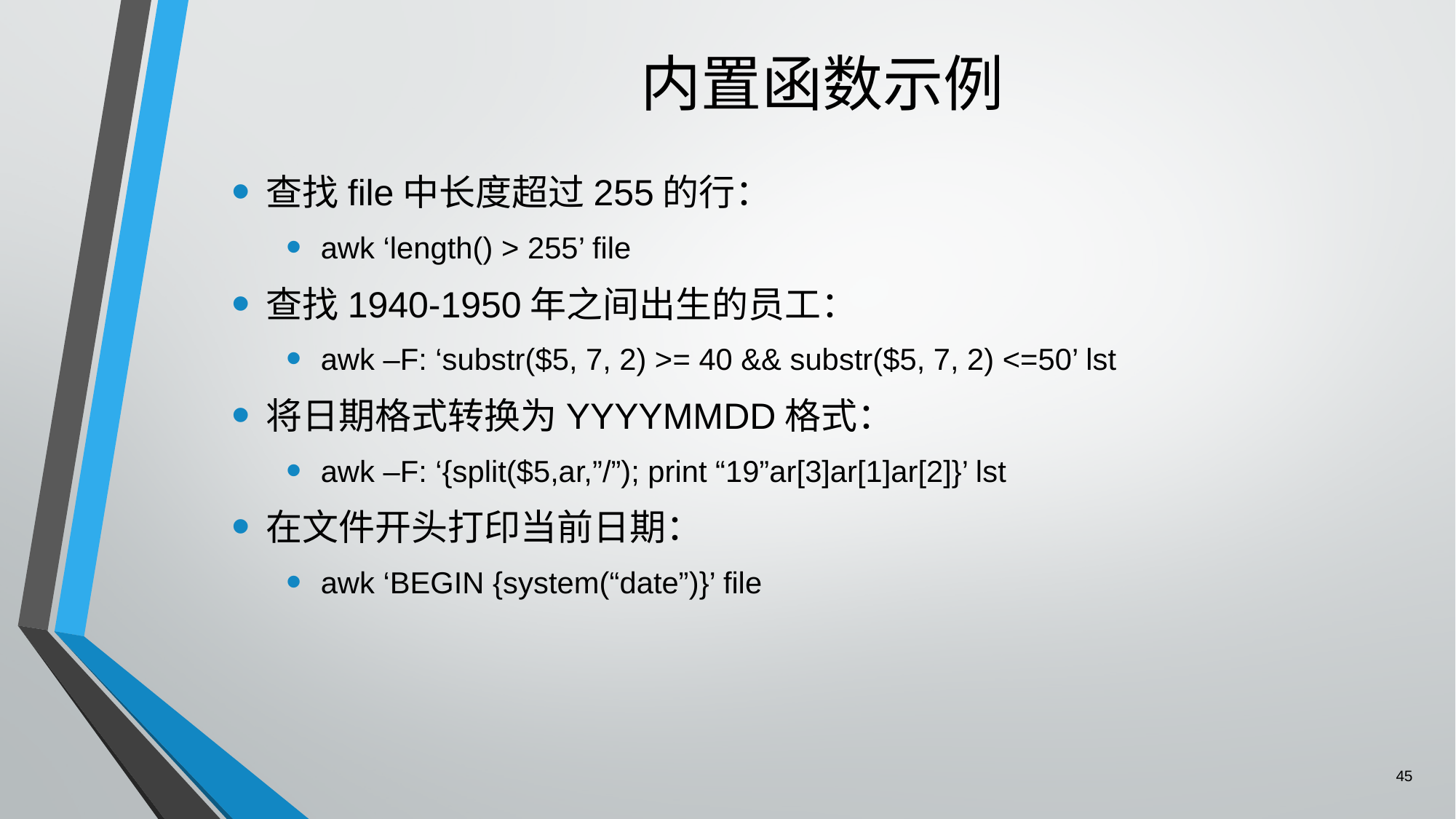

# 内置函数示例
查找file中长度超过255的行：
awk ‘length() > 255’ file
查找1940-1950年之间出生的员工：
awk –F: ‘substr($5, 7, 2) >= 40 && substr($5, 7, 2) <=50’ lst
将日期格式转换为YYYYMMDD格式：
awk –F: ‘{split($5,ar,”/”); print “19”ar[3]ar[1]ar[2]}’ lst
在文件开头打印当前日期：
awk ‘BEGIN {system(“date”)}’ file
45